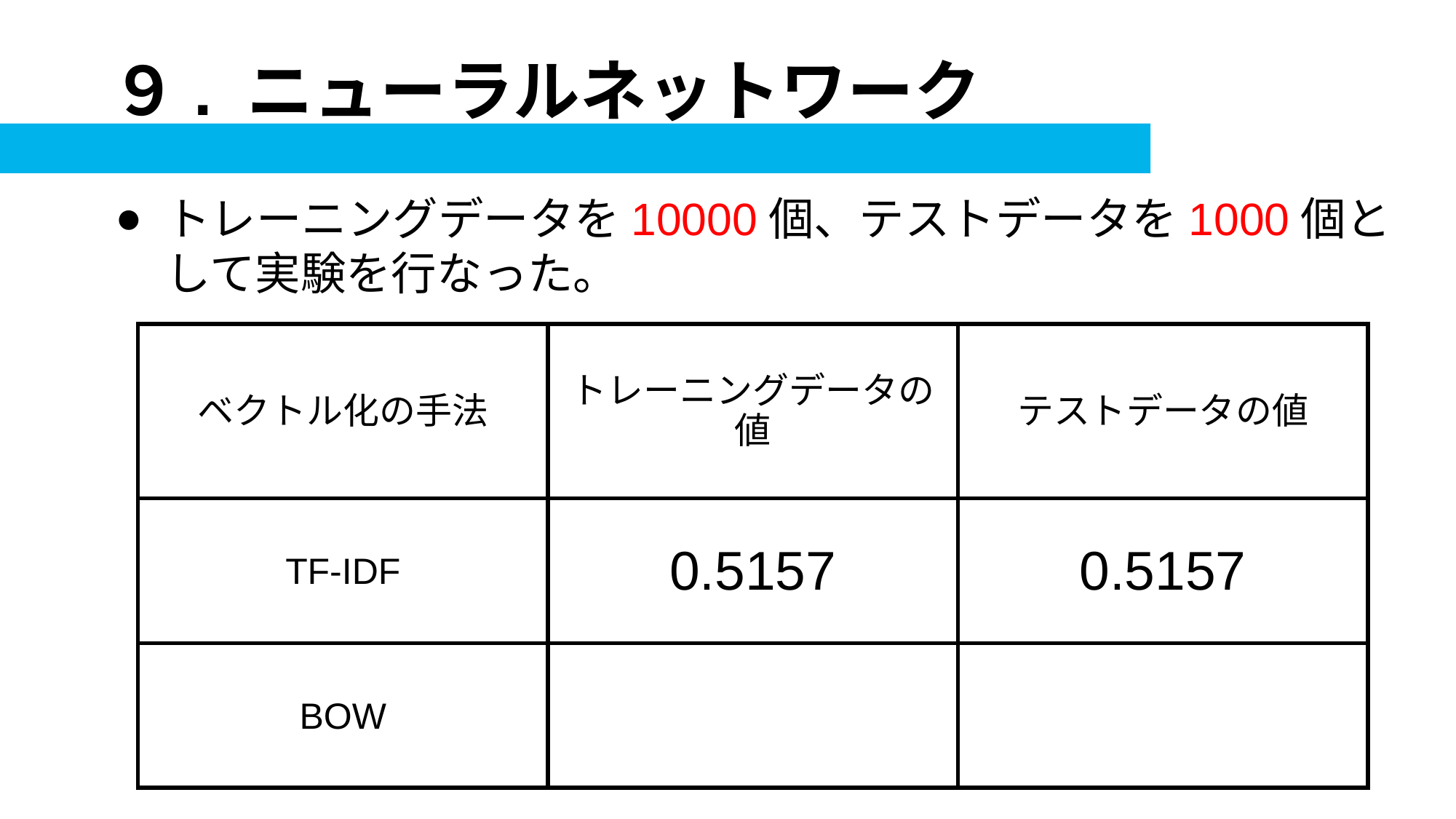

# ９. ニューラルネットワーク

トレーニングデータを10000個、テストデータを1000個として実験を行なった。
| ベクトル化の手法 | トレーニングデータの値 | テストデータの値 |
| --- | --- | --- |
| TF-IDF | 0.5157 | 0.5157 |
| BOW |  |  |